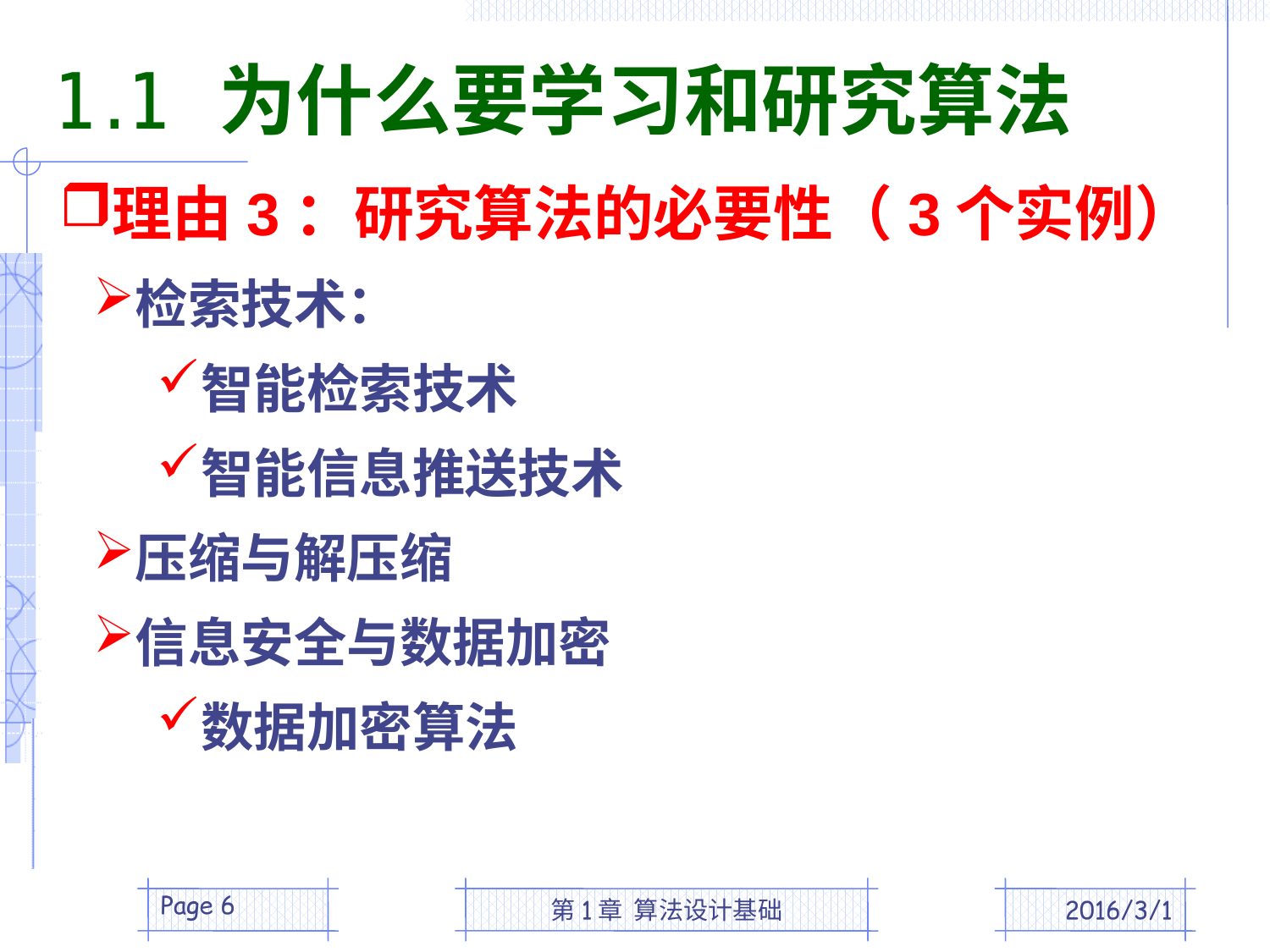

1.1 为什么要学习和研究算法
理由3：研究算法的必要性（3个实例）
检索技术：
智能检索技术
智能信息推送技术
压缩与解压缩
信息安全与数据加密
数据加密算法
Page 6
第1章  算法设计基础
2016/3/1